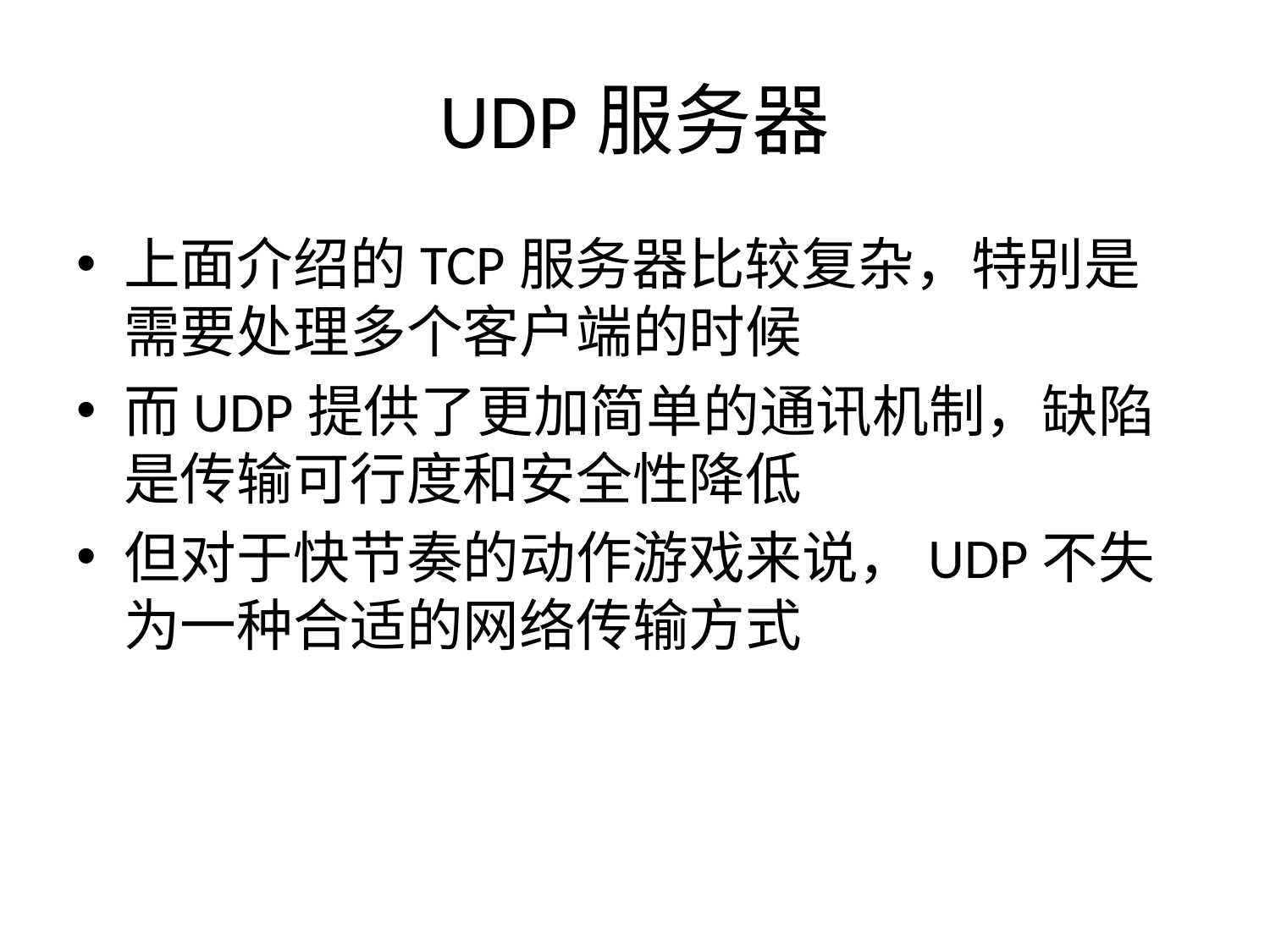

# UDP服务器
上面介绍的TCP服务器比较复杂，特别是需要处理多个客户端的时候
而UDP提供了更加简单的通讯机制，缺陷是传输可行度和安全性降低
但对于快节奏的动作游戏来说，UDP不失为一种合适的网络传输方式